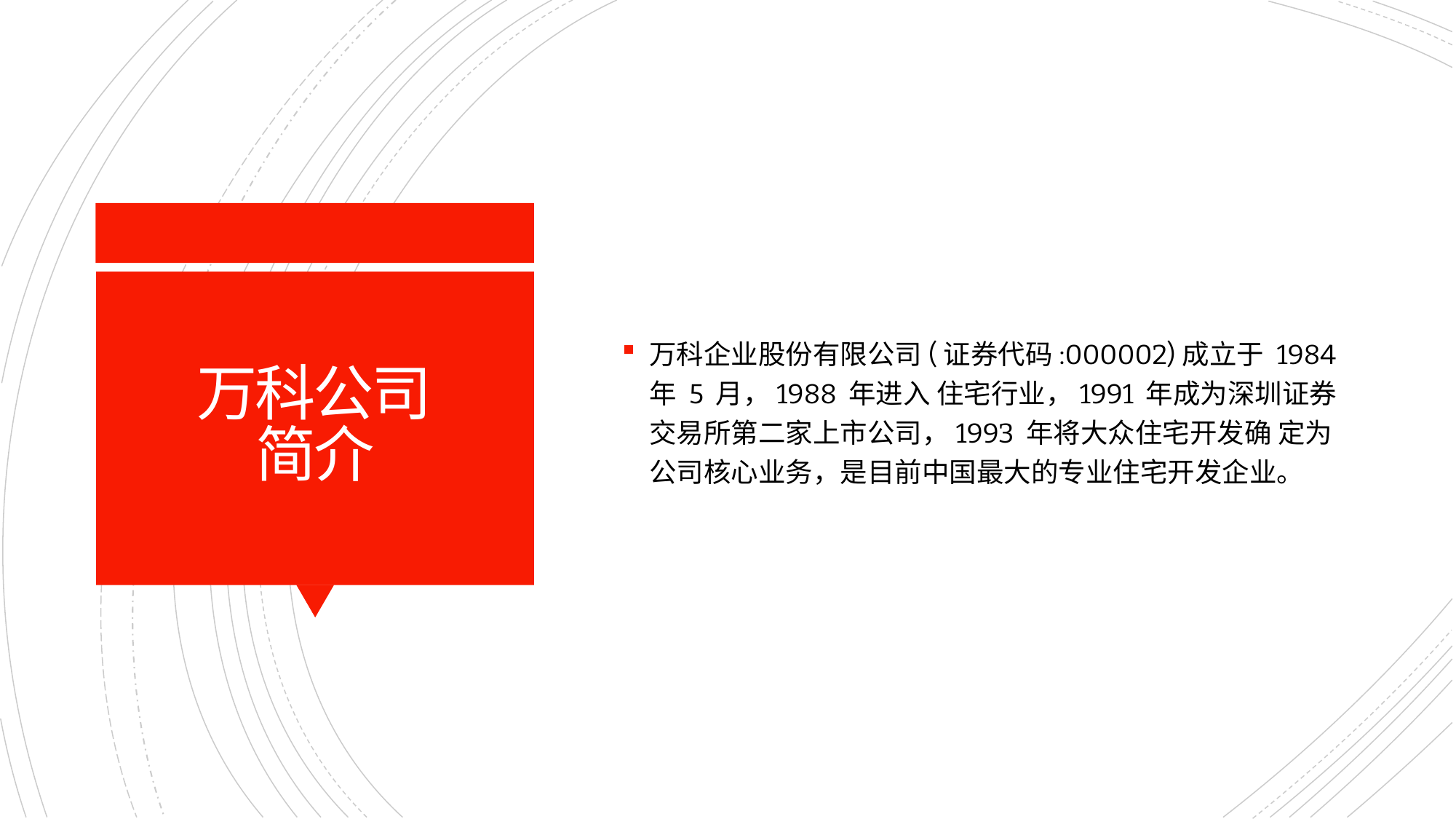

万科企业股份有限公司(证券代码:000002)成立于 1984 年 5 月，1988 年进入 住宅行业，1991 年成为深圳证券交易所第二家上市公司，1993 年将大众住宅开发确 定为公司核心业务，是目前中国最大的专业住宅开发企业。
# 万科公司 简介